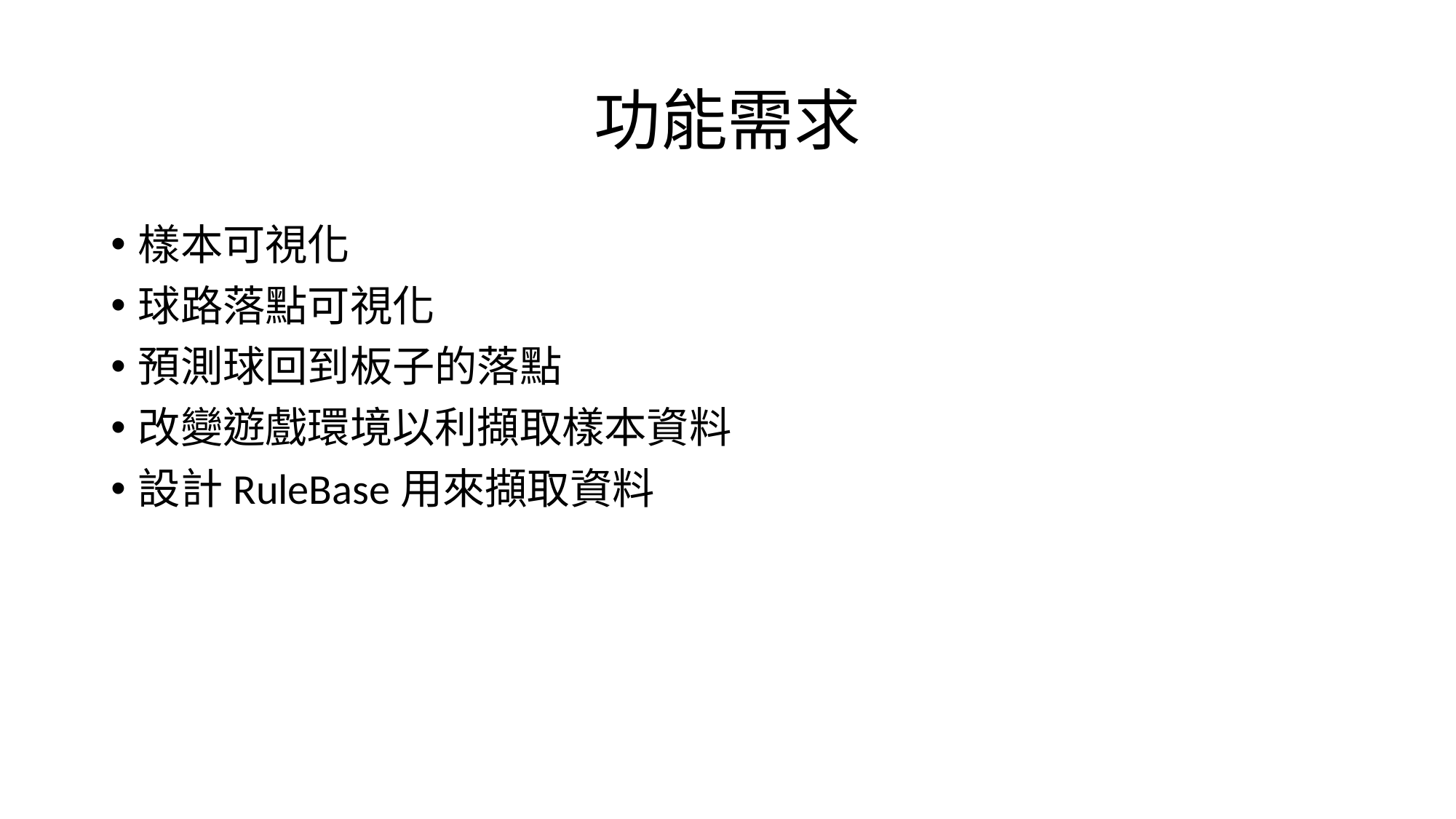

# 功能需求
樣本可視化
球路落點可視化
預測球回到板子的落點
改變遊戲環境以利擷取樣本資料
設計RuleBase用來擷取資料